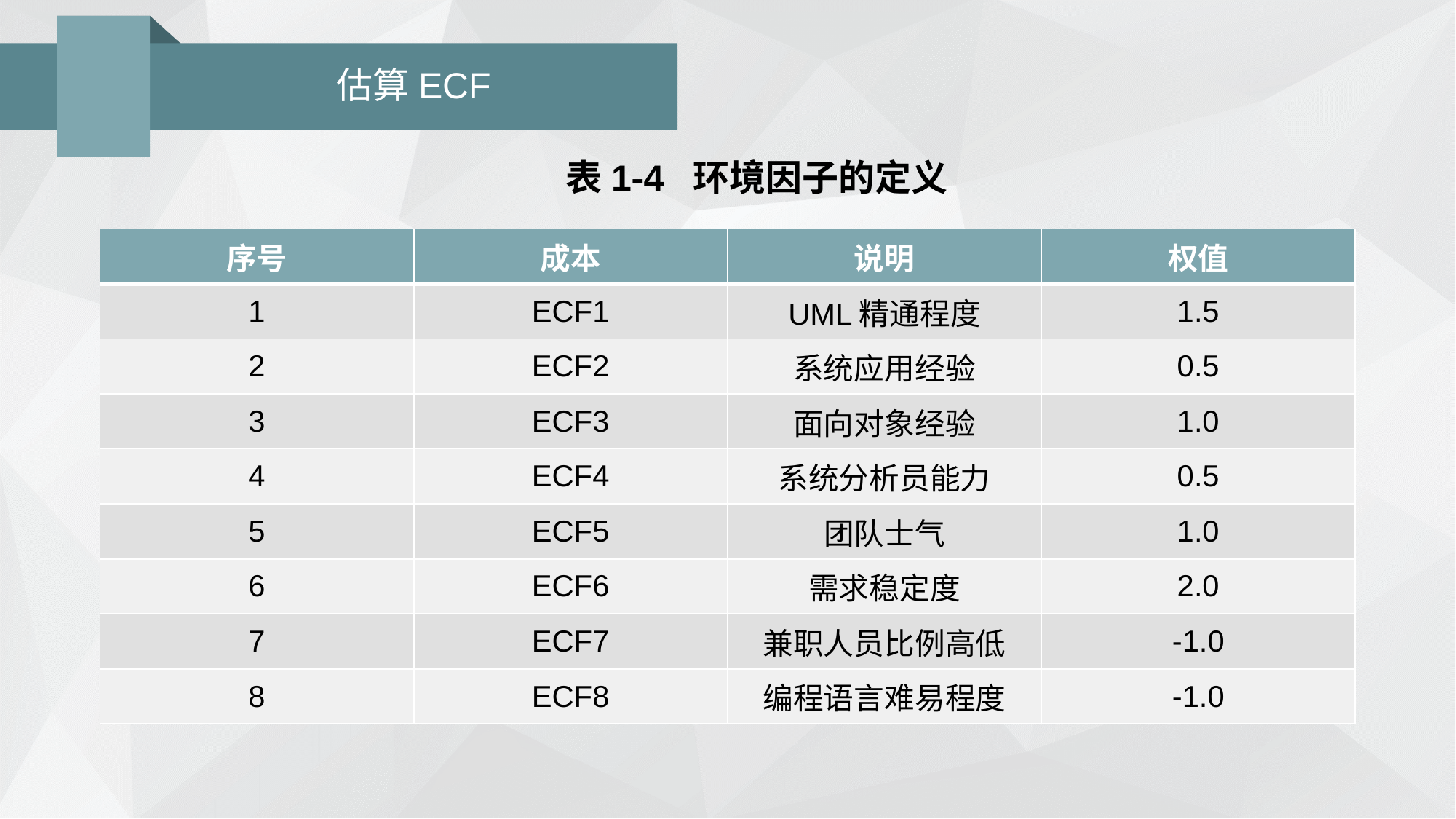

# 估算ECF
表1-4  环境因子的定义
| 序号 | 成本 | 说明 | 权值 |
| --- | --- | --- | --- |
| 1 | ECF1 | UML精通程度 | 1.5 |
| 2 | ECF2 | 系统应用经验 | 0.5 |
| 3 | ECF3 | 面向对象经验 | 1.0 |
| 4 | ECF4 | 系统分析员能力 | 0.5 |
| 5 | ECF5 | 团队士气 | 1.0 |
| 6 | ECF6 | 需求稳定度 | 2.0 |
| 7 | ECF7 | 兼职人员比例高低 | -1.0 |
| 8 | ECF8 | 编程语言难易程度 | -1.0 |